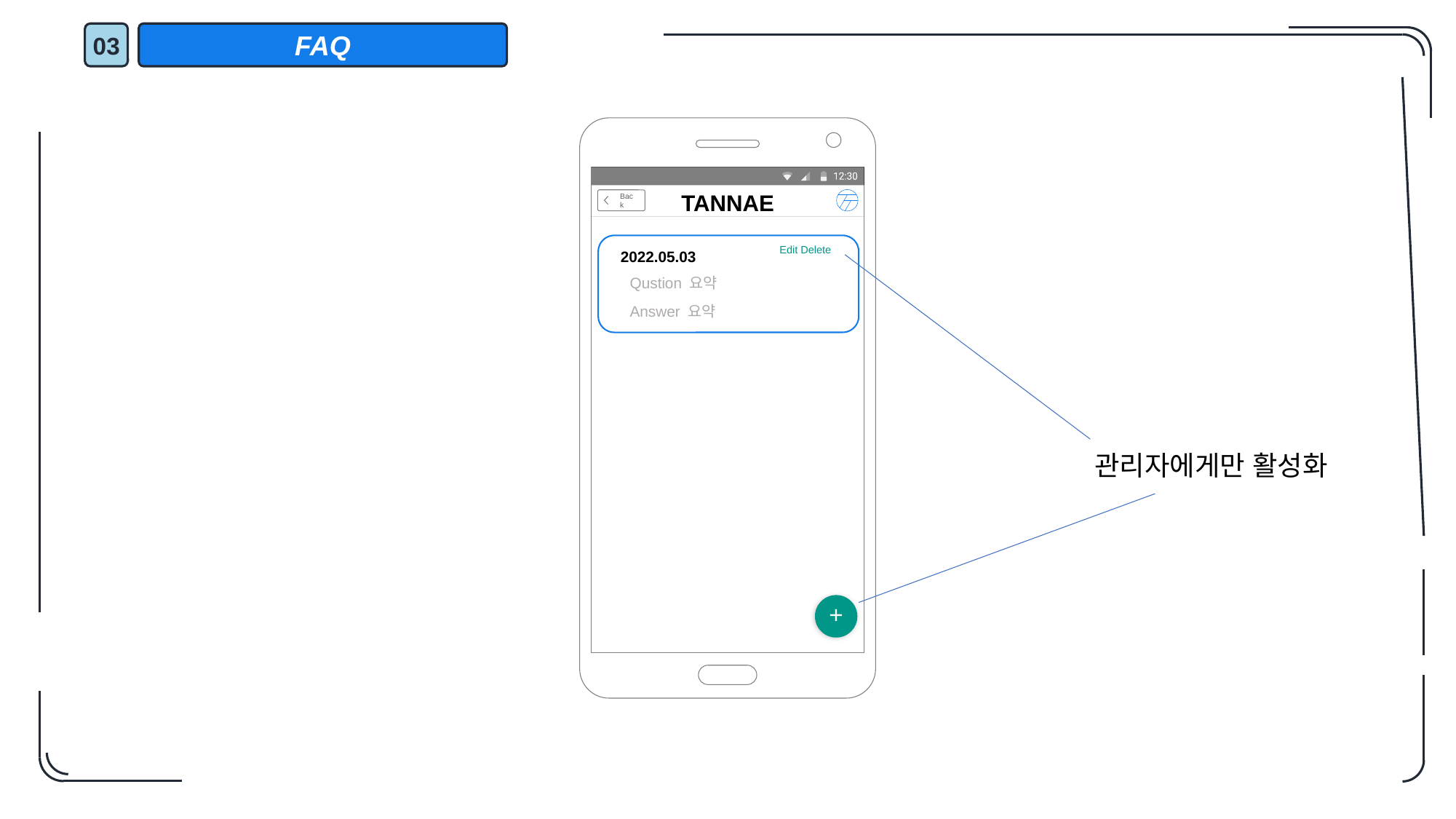

03
FAQ

TANNAE

Back

Edit Delete

2022.05.03
Qustion 요약
Answer 요약
관리자에게만 활성화
+